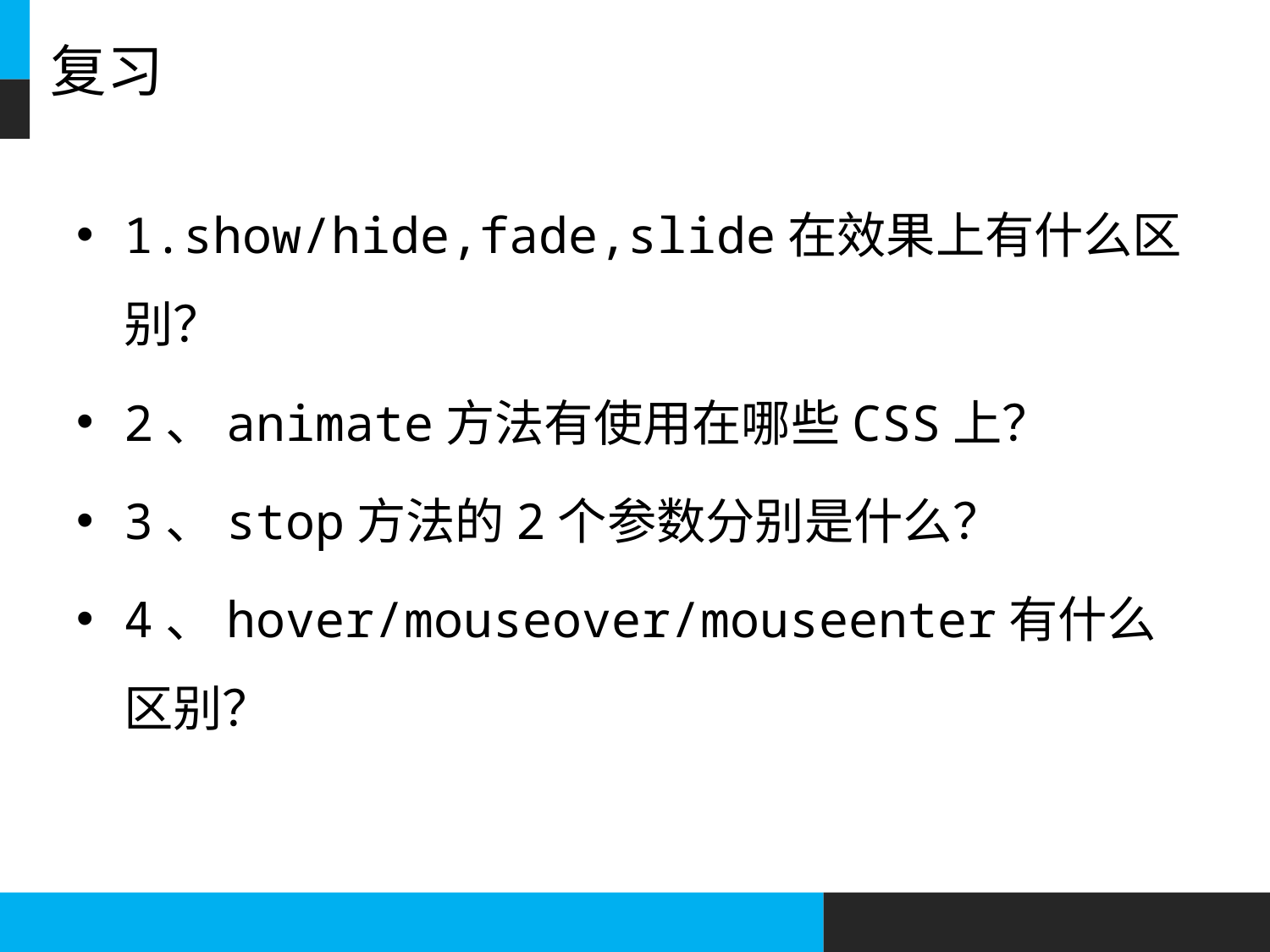

# 复习
1.show/hide,fade,slide在效果上有什么区别？
2、animate方法有使用在哪些CSS上？
3、stop方法的2个参数分别是什么？
4、hover/mouseover/mouseenter有什么区别？